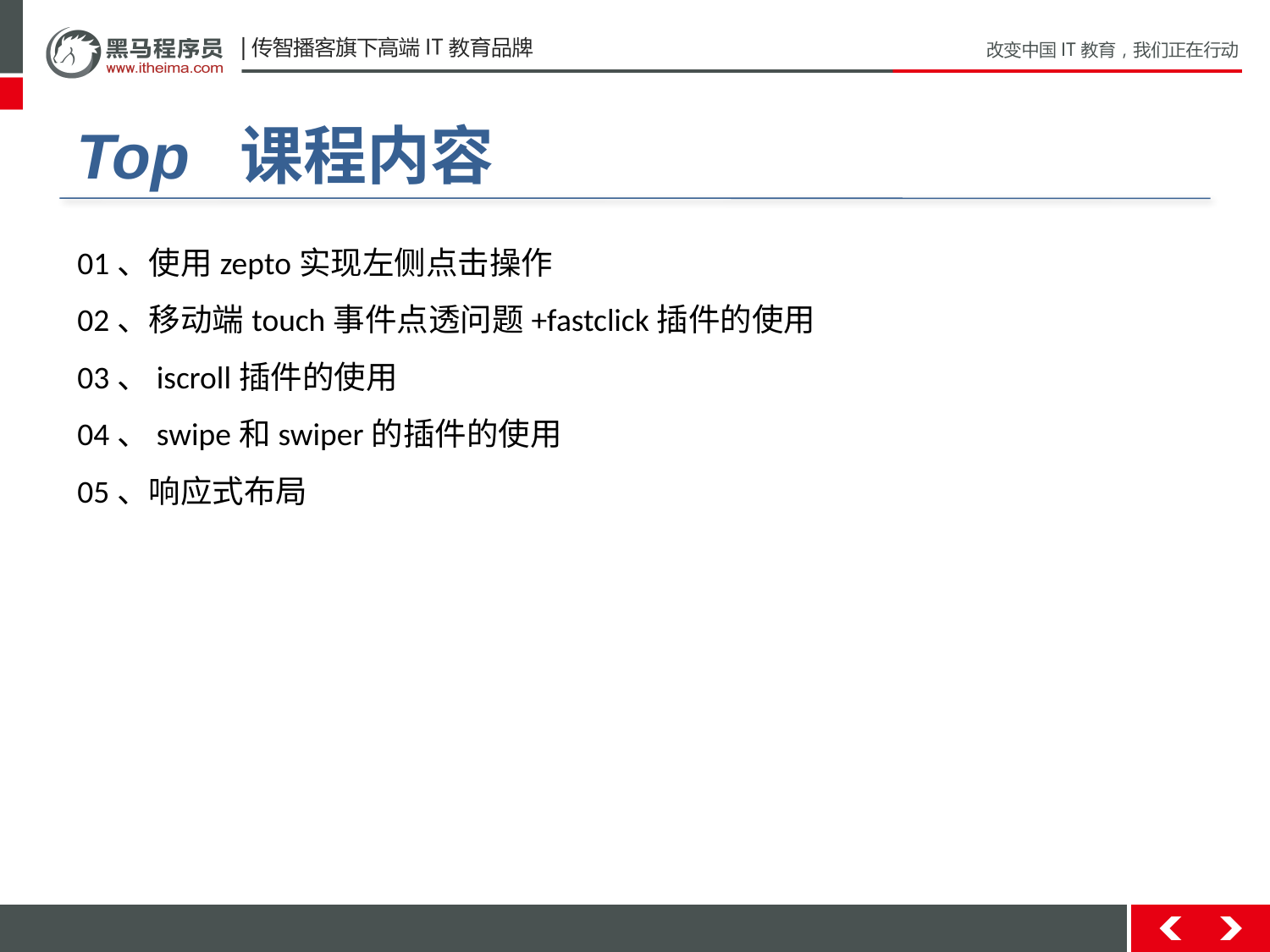

# Top  课程内容
01、使用zepto实现左侧点击操作
02、移动端touch事件点透问题+fastclick插件的使用
03、iscroll插件的使用
04、swipe和swiper的插件的使用
05、响应式布局